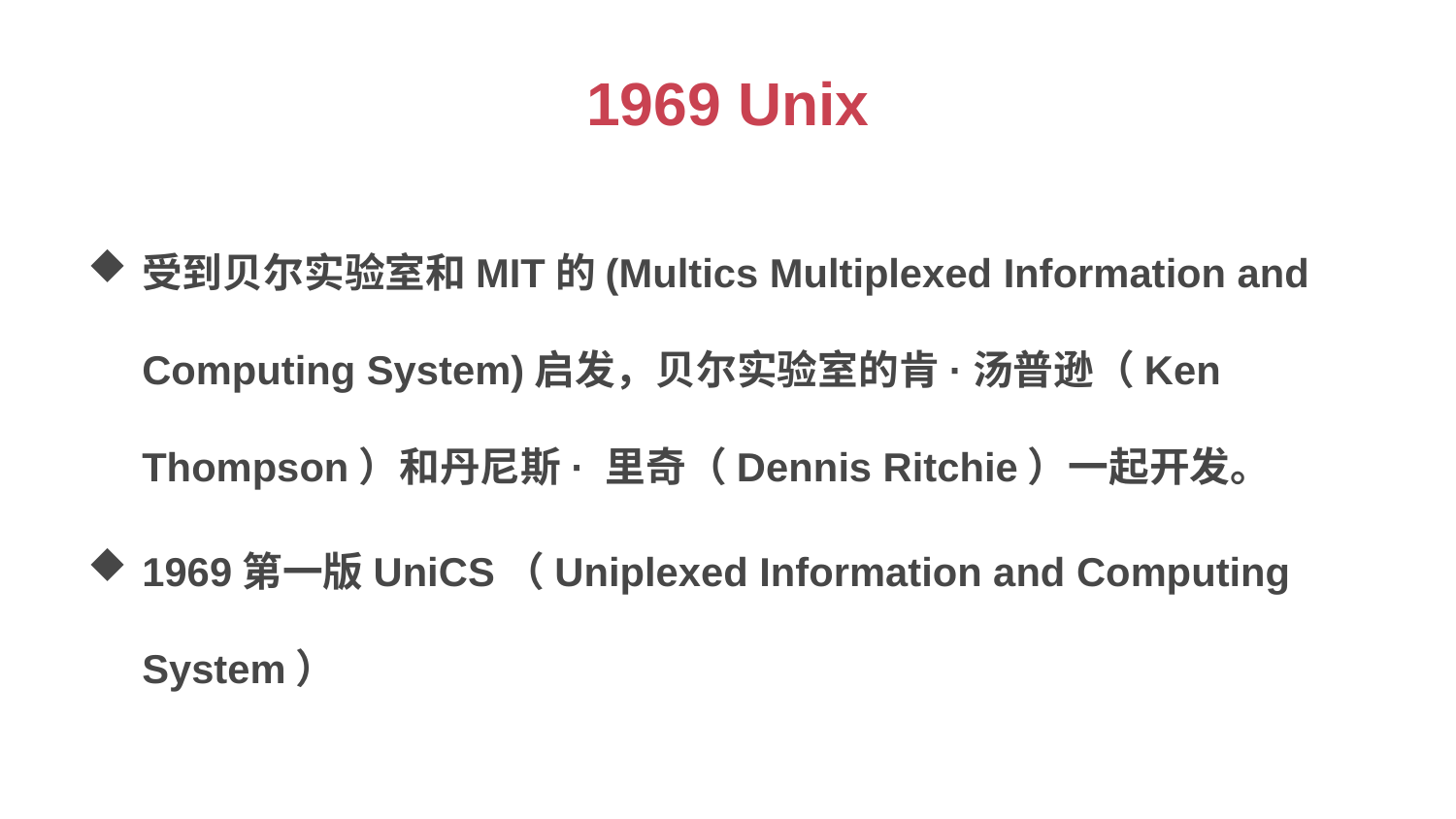

# 1969 Unix
受到贝尔实验室和MIT的(Multics Multiplexed Information and Computing System)启发，贝尔实验室的肯·汤普逊（Ken Thompson）和丹尼斯· 里奇（Dennis Ritchie）一起开发。
1969第一版UniCS（Uniplexed Information and Computing System）